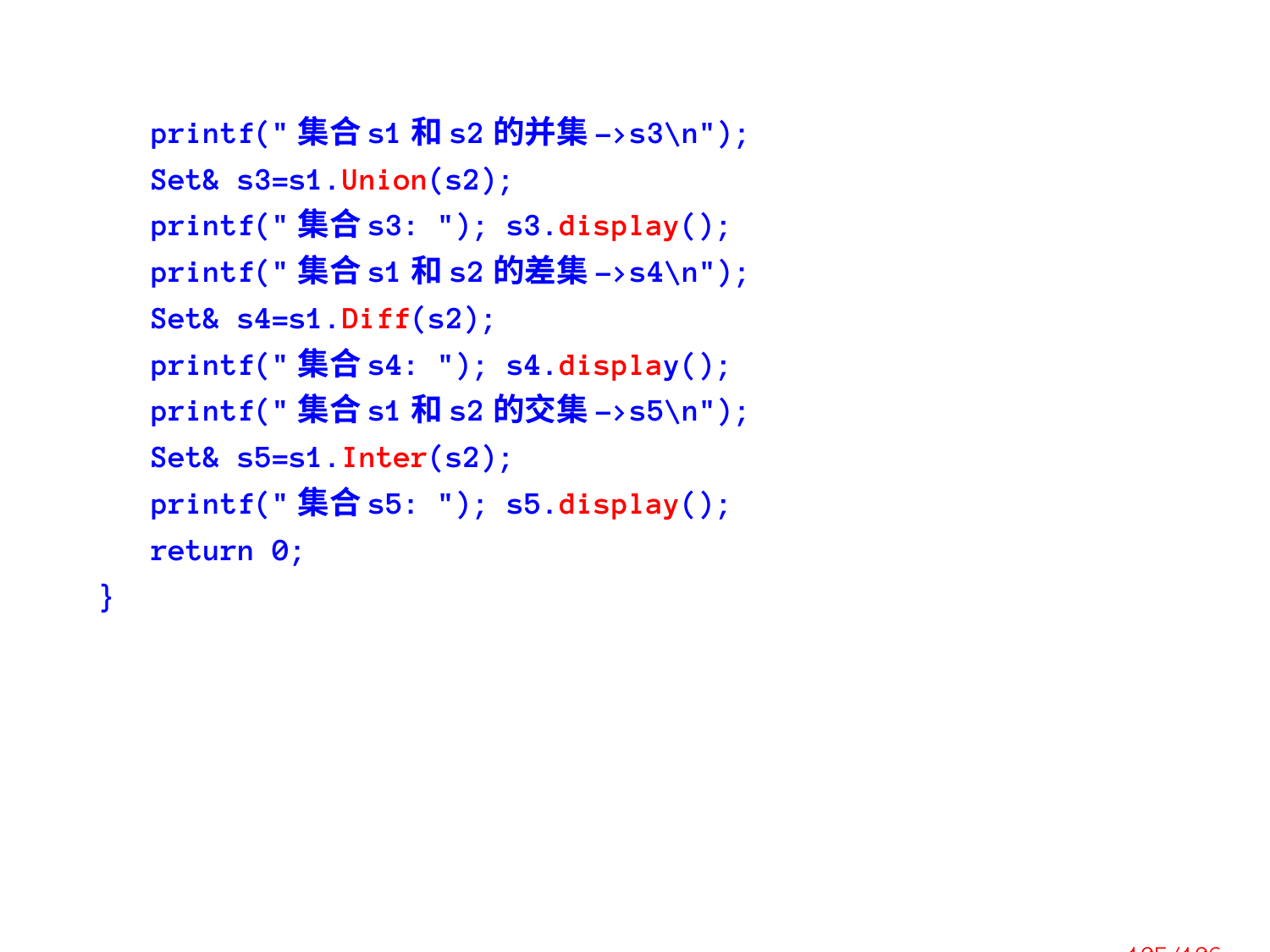

printf("集合s1和s2的并集->s3\n");
   Set& s3=s1.Union(s2);
   printf("集合s3: "); s3.display();
   printf("集合s1和s2的差集->s4\n");
   Set& s4=s1.Diff(s2);
   printf("集合s4: "); s4.display();
   printf("集合s1和s2的交集->s5\n");
   Set& s5=s1.Inter(s2);
   printf("集合s5: "); s5.display();
   return 0;
}
                 105/106